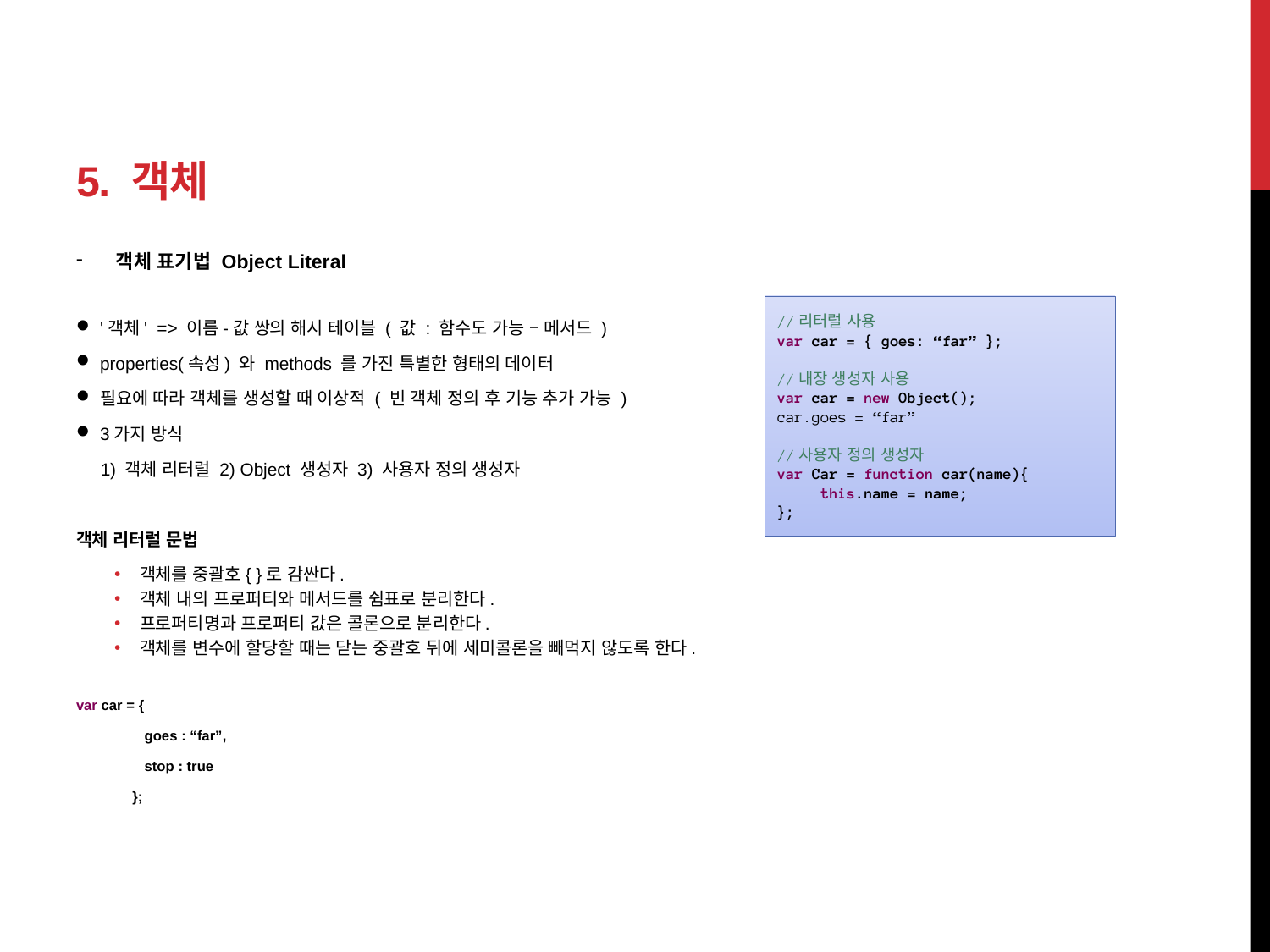

# 5. 객체
객체 표기법 Object Literal

'객체'  => 이름-값 쌍의 해시 테이블 ( 값 : 함수도 가능 – 메서드 )
properties(속성) 와 methods 를 가진 특별한 형태의 데이터
필요에 따라 객체를 생성할 때 이상적 ( 빈 객체 정의 후 기능 추가 가능 )
3가지 방식
     1) 객체 리터럴 2) Object 생성자 3) 사용자 정의 생성자

객체 리터럴 문법
객체를 중괄호{ }로 감싼다.
객체 내의 프로퍼티와 메서드를 쉼표로 분리한다.
프로퍼티명과 프로퍼티 값은 콜론으로 분리한다.
객체를 변수에 할당할 때는 닫는 중괄호 뒤에 세미콜론을 빼먹지 않도록 한다.

var car = {
                 goes : “far”,
                 stop : true
              };

//리터럴 사용
var car = { goes: “far” };

//내장 생성자 사용
var car = new Object();
car.goes = “far”

//사용자 정의 생성자
var Car = function car(name){
     this.name = name;
};